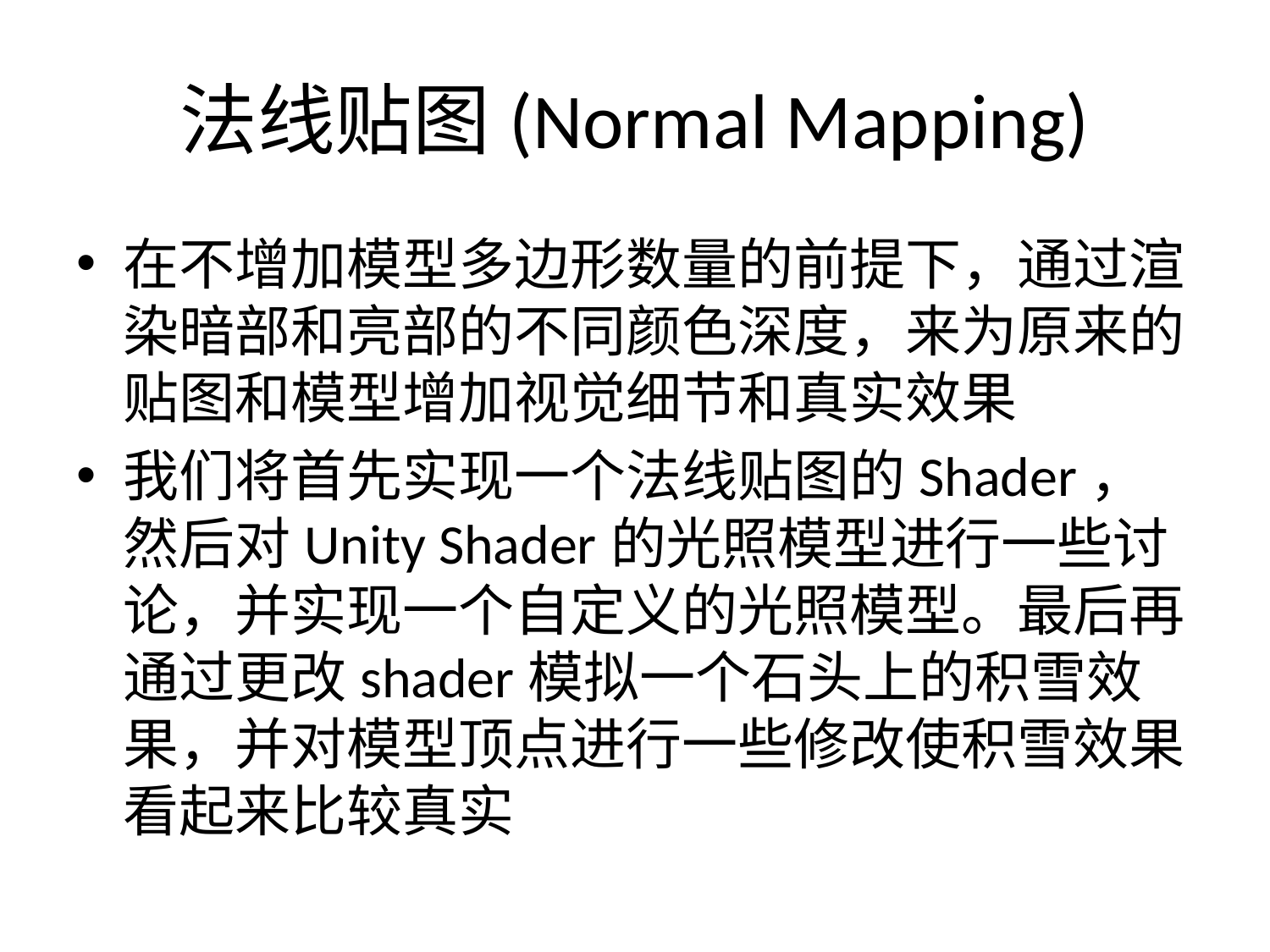

# 法线贴图(Normal Mapping)
在不增加模型多边形数量的前提下，通过渲染暗部和亮部的不同颜色深度，来为原来的贴图和模型增加视觉细节和真实效果
我们将首先实现一个法线贴图的Shader，然后对Unity Shader的光照模型进行一些讨论，并实现一个自定义的光照模型。最后再通过更改shader模拟一个石头上的积雪效果，并对模型顶点进行一些修改使积雪效果看起来比较真实